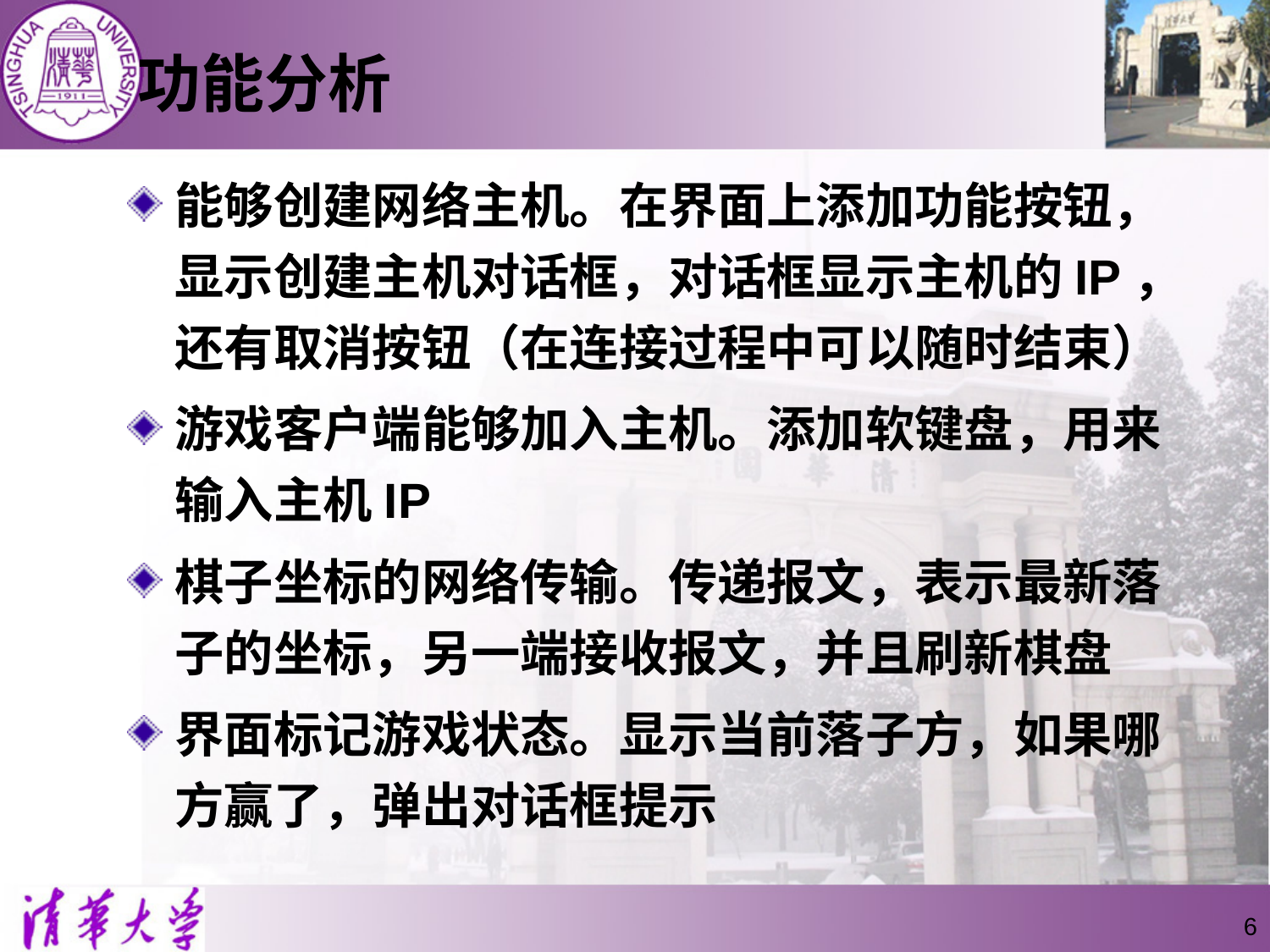

# 功能分析
能够创建网络主机。在界面上添加功能按钮，显示创建主机对话框，对话框显示主机的IP，还有取消按钮（在连接过程中可以随时结束）
游戏客户端能够加入主机。添加软键盘，用来输入主机IP
棋子坐标的网络传输。传递报文，表示最新落子的坐标，另一端接收报文，并且刷新棋盘
界面标记游戏状态。显示当前落子方，如果哪方赢了，弹出对话框提示

6